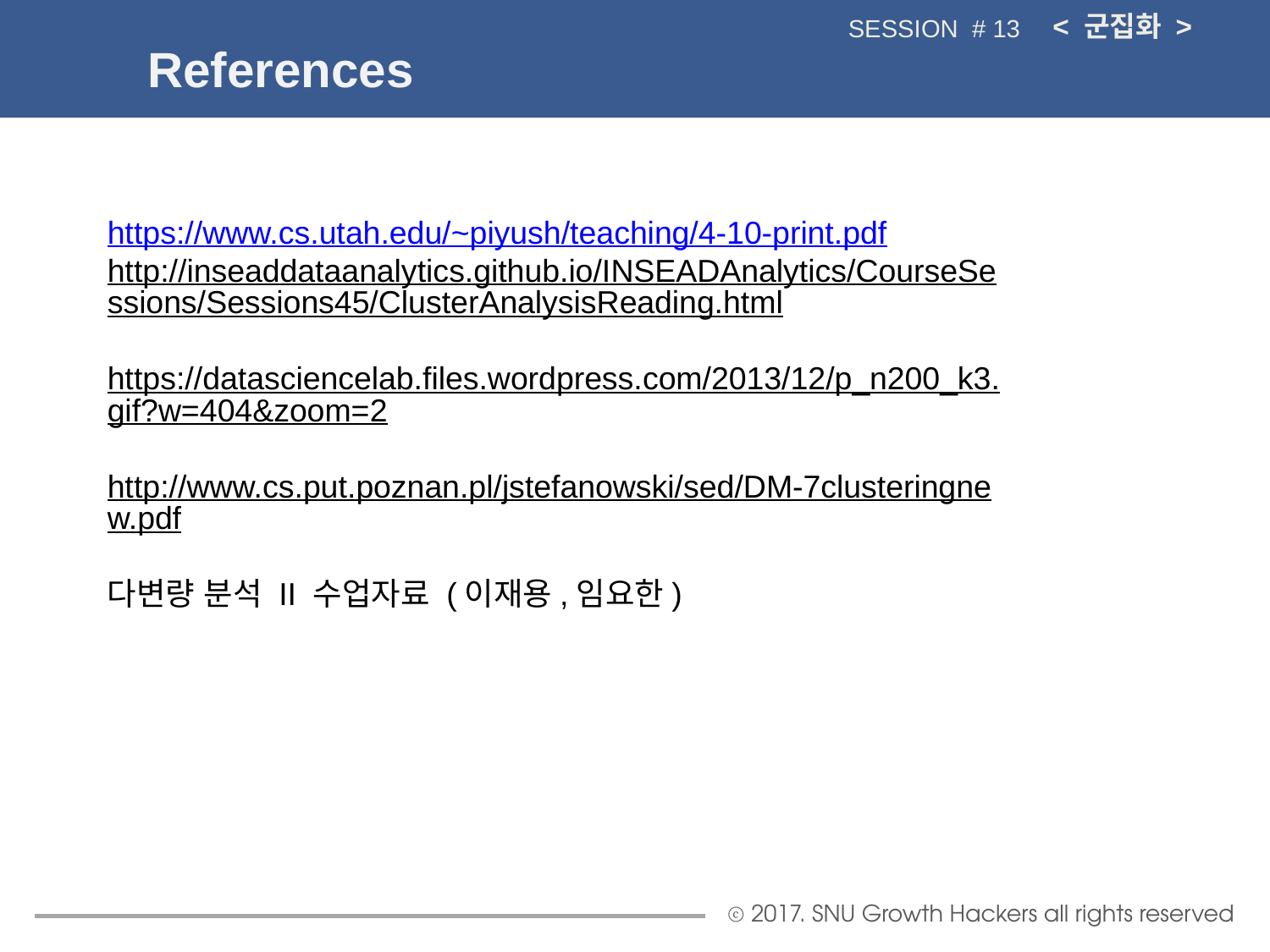

< 군집화 >
SESSION  # 13
References
https://www.cs.utah.edu/~piyush/teaching/4-10-print.pdf
http://inseaddataanalytics.github.io/INSEADAnalytics/CourseSessions/Sessions45/ClusterAnalysisReading.html
https://datasciencelab.files.wordpress.com/2013/12/p_n200_k3.gif?w=404&zoom=2
http://www.cs.put.poznan.pl/jstefanowski/sed/DM-7clusteringnew.pdf
다변량 분석 II 수업자료 (이재용,임요한)
ⓒ 2017. SNU Growth Hackers all rights reserved